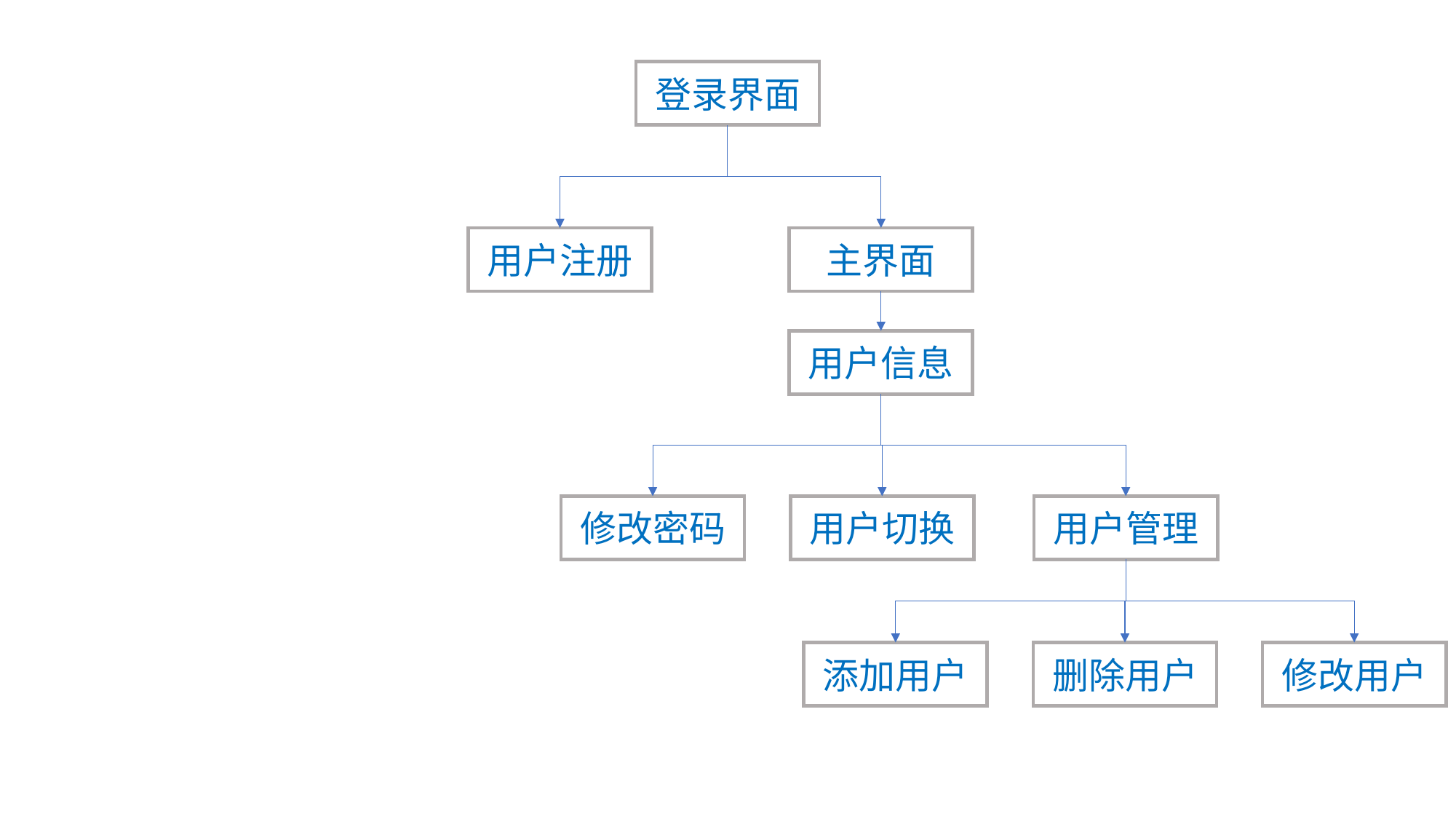

登录界面
用户注册
主界面
用户信息
用户管理
修改密码
用户切换
修改用户
删除用户
添加用户